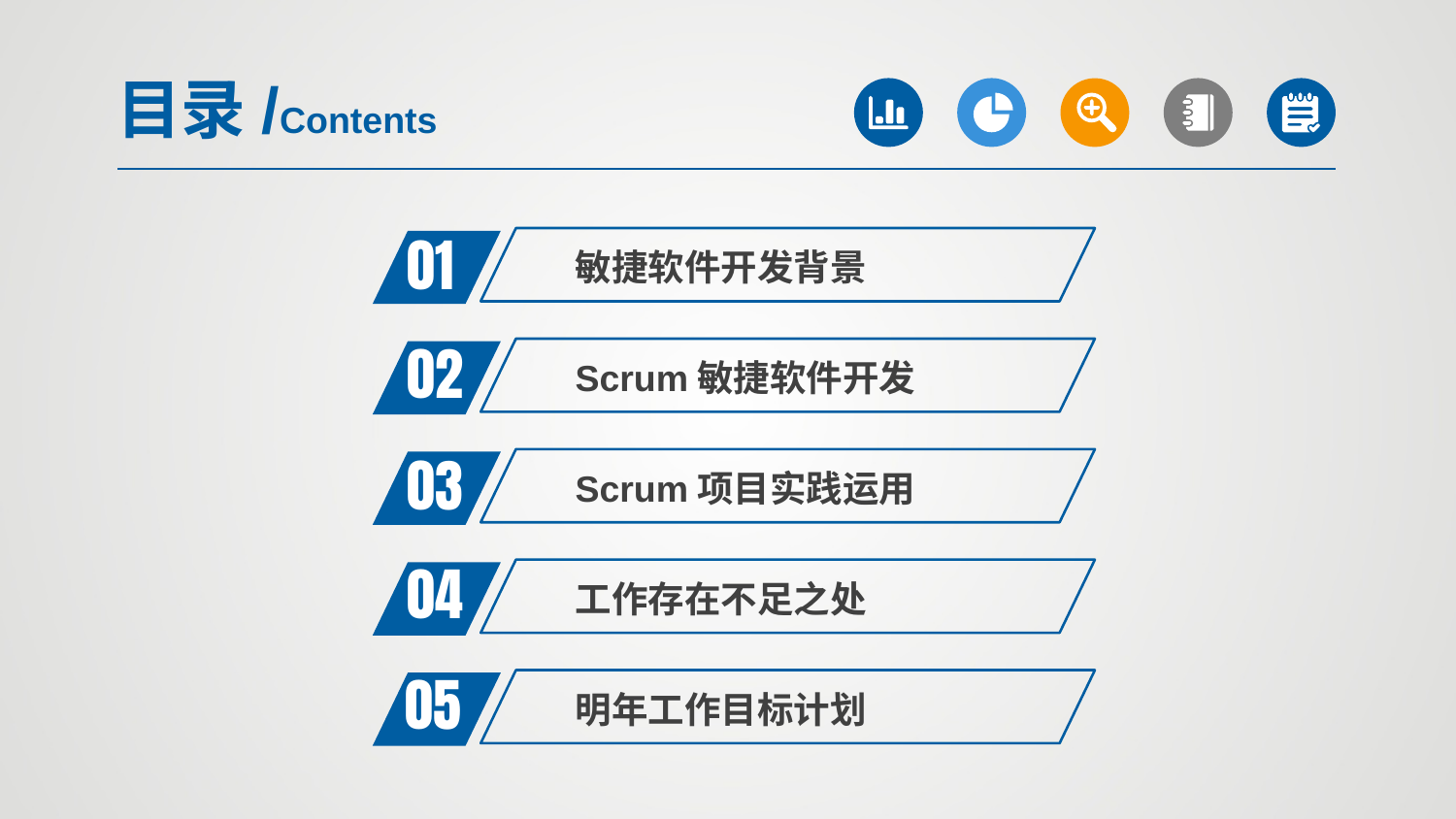

目录/Contents

01

敏捷软件开发背景
02

Scrum敏捷软件开发
03

Scrum项目实践运用
04

工作存在不足之处
05

明年工作目标计划